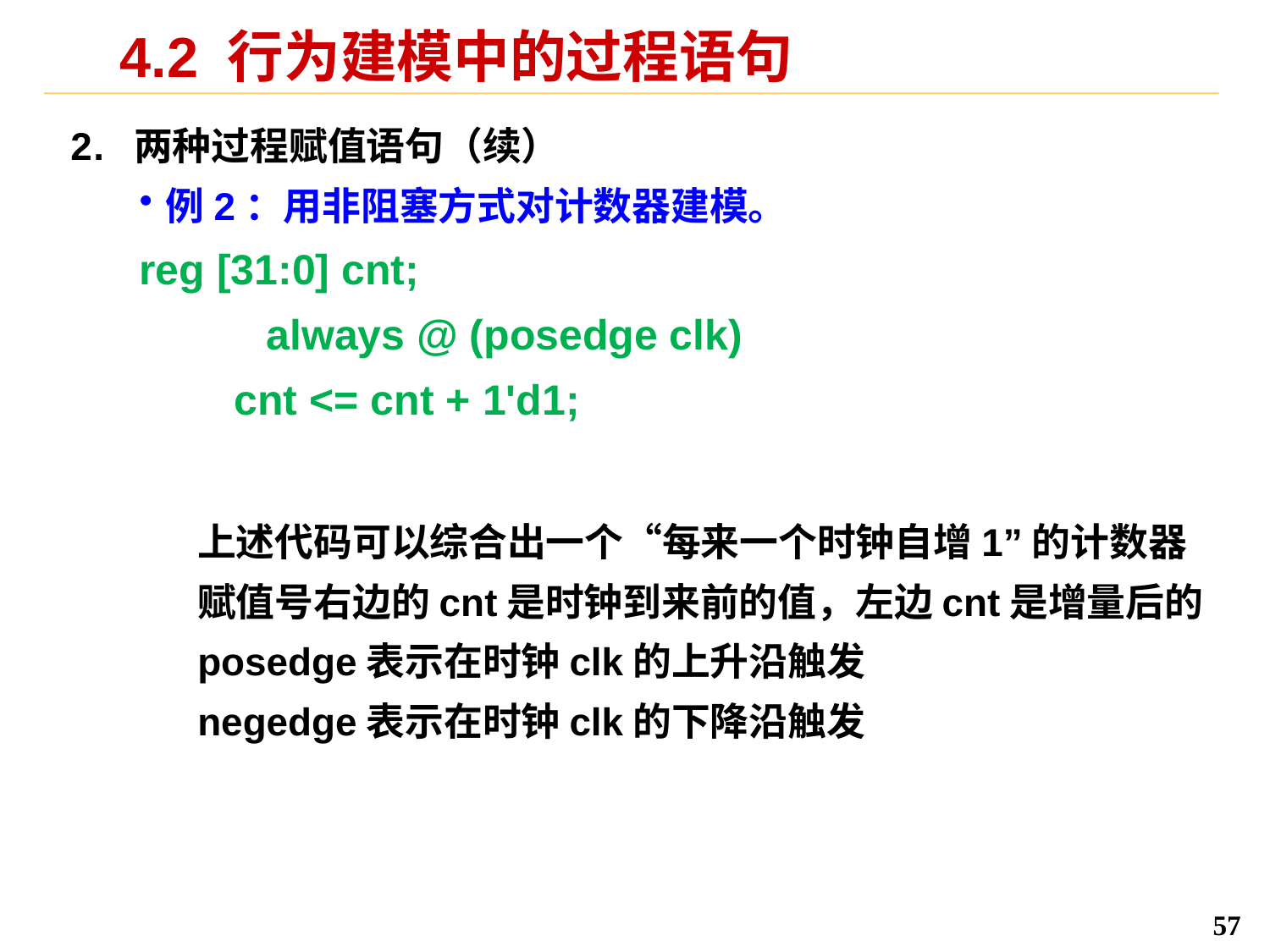

# 4.2 行为建模中的过程语句
两种过程赋值语句（续）
例2：用非阻塞方式对计数器建模。
reg [31:0] cnt;
	always @ (posedge clk)
        cnt <= cnt + 1'd1;

上述代码可以综合出一个“每来一个时钟自增1”的计数器
赋值号右边的cnt是时钟到来前的值，左边cnt是增量后的
posedge表示在时钟clk的上升沿触发
negedge表示在时钟clk的下降沿触发

57